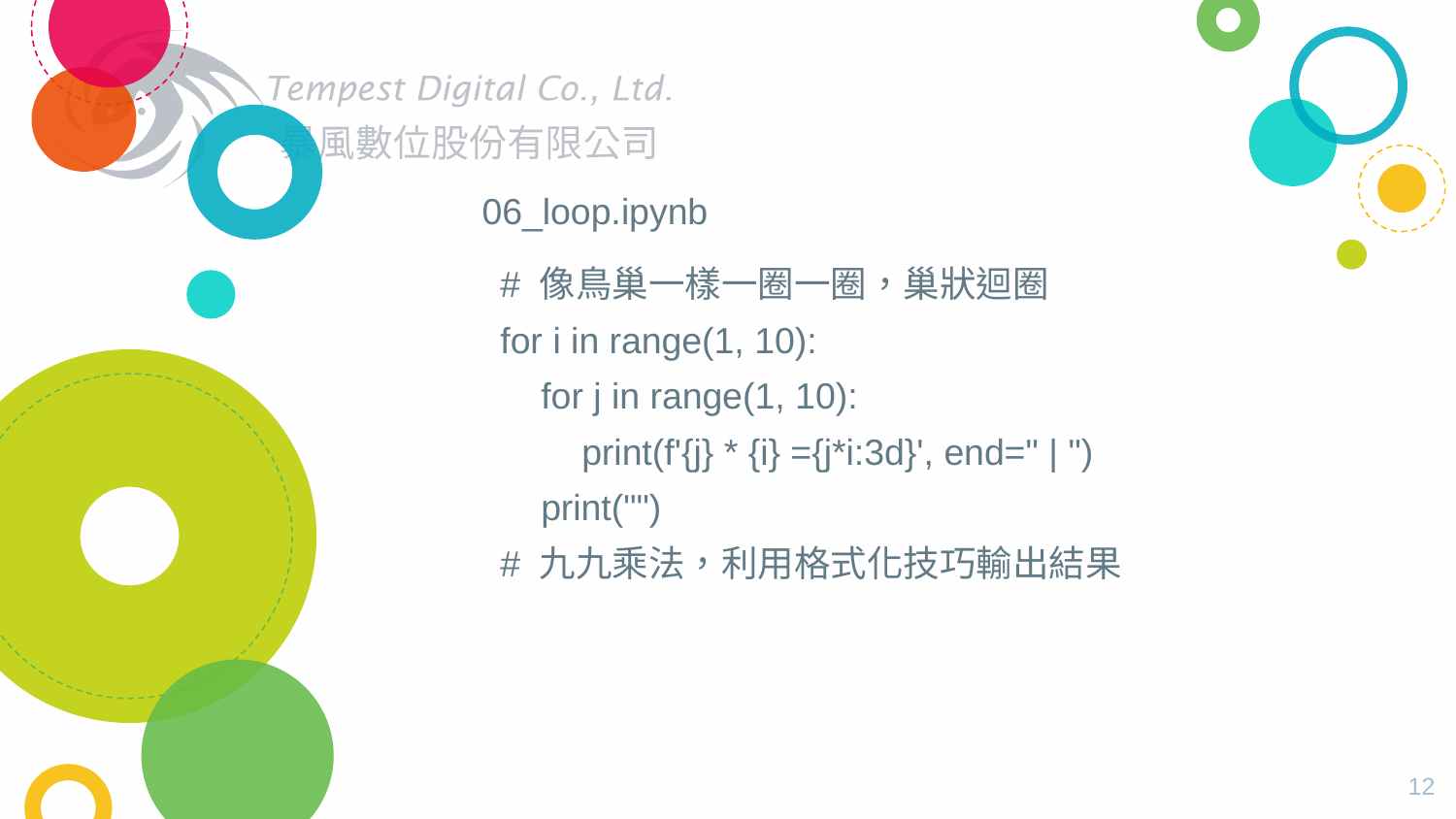

# 06_loop.ipynb
# 像鳥巢一樣一圈一圈，巢狀迴圈
for i in range(1, 10):
    for j in range(1, 10):
        print(f'{j} * {i} ={j*i:3d}', end=" | ")
    print("")
# 九九乘法，利用格式化技巧輸出結果
12